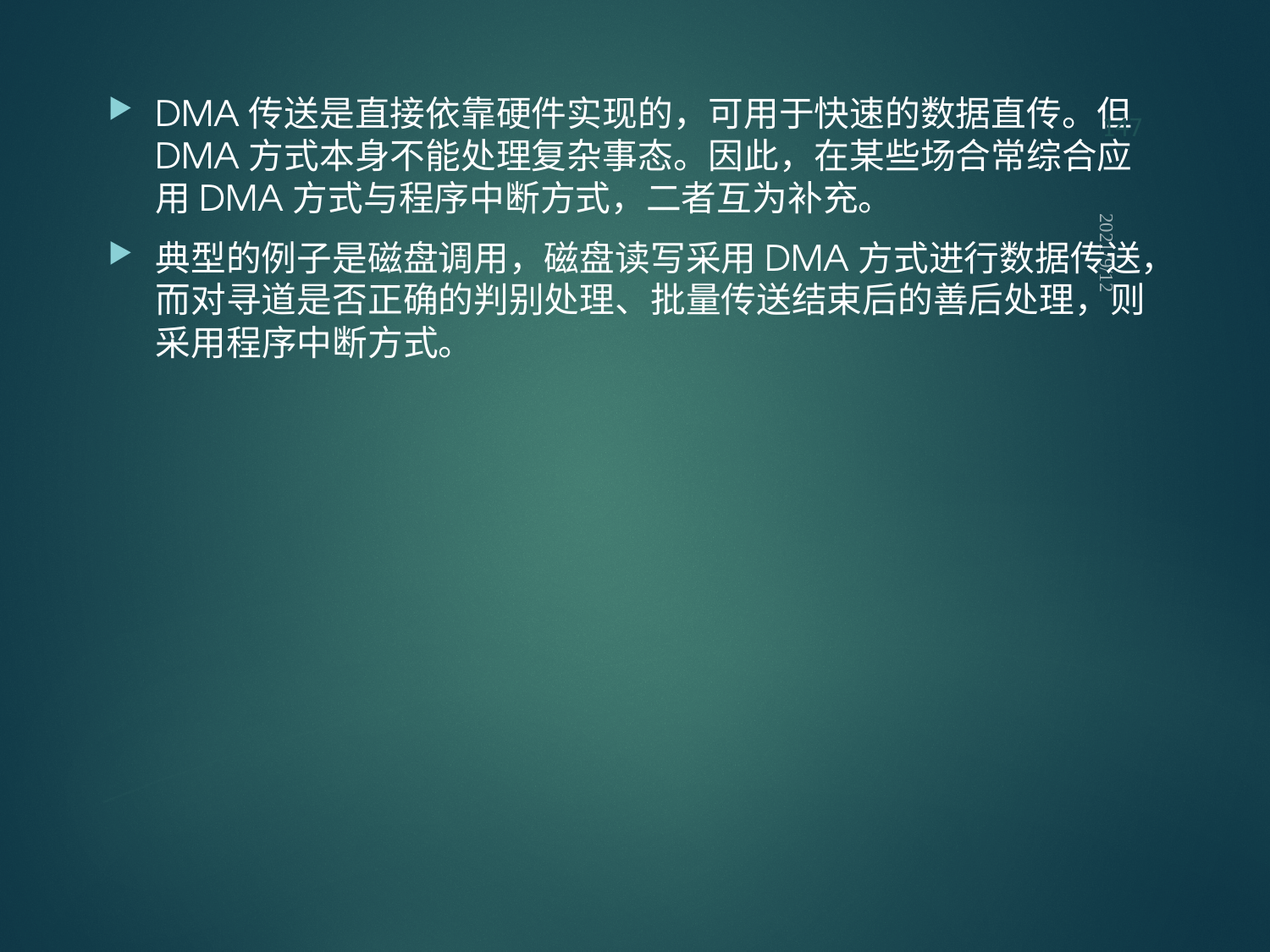

147
DMA传送是直接依靠硬件实现的，可用于快速的数据直传。但DMA方式本身不能处理复杂事态。因此，在某些场合常综合应用DMA方式与程序中断方式，二者互为补充。
典型的例子是磁盘调用，磁盘读写采用DMA方式进行数据传送，而对寻道是否正确的判别处理、批量传送结束后的善后处理，则采用程序中断方式。
2021/9/12